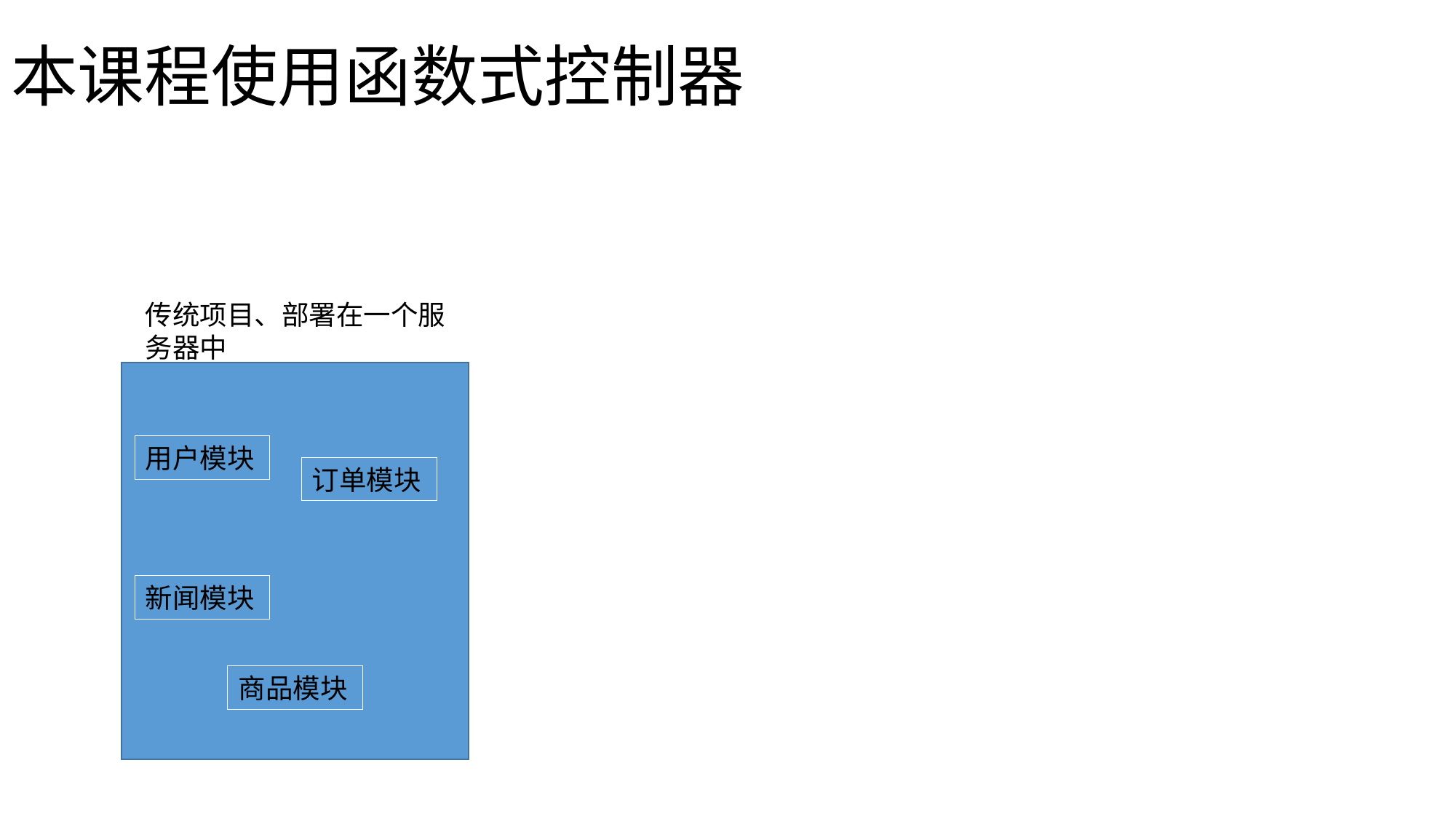

# 本课程使用函数式控制器
传统项目、部署在一个服务器中

用户模块
订单模块
新闻模块
商品模块